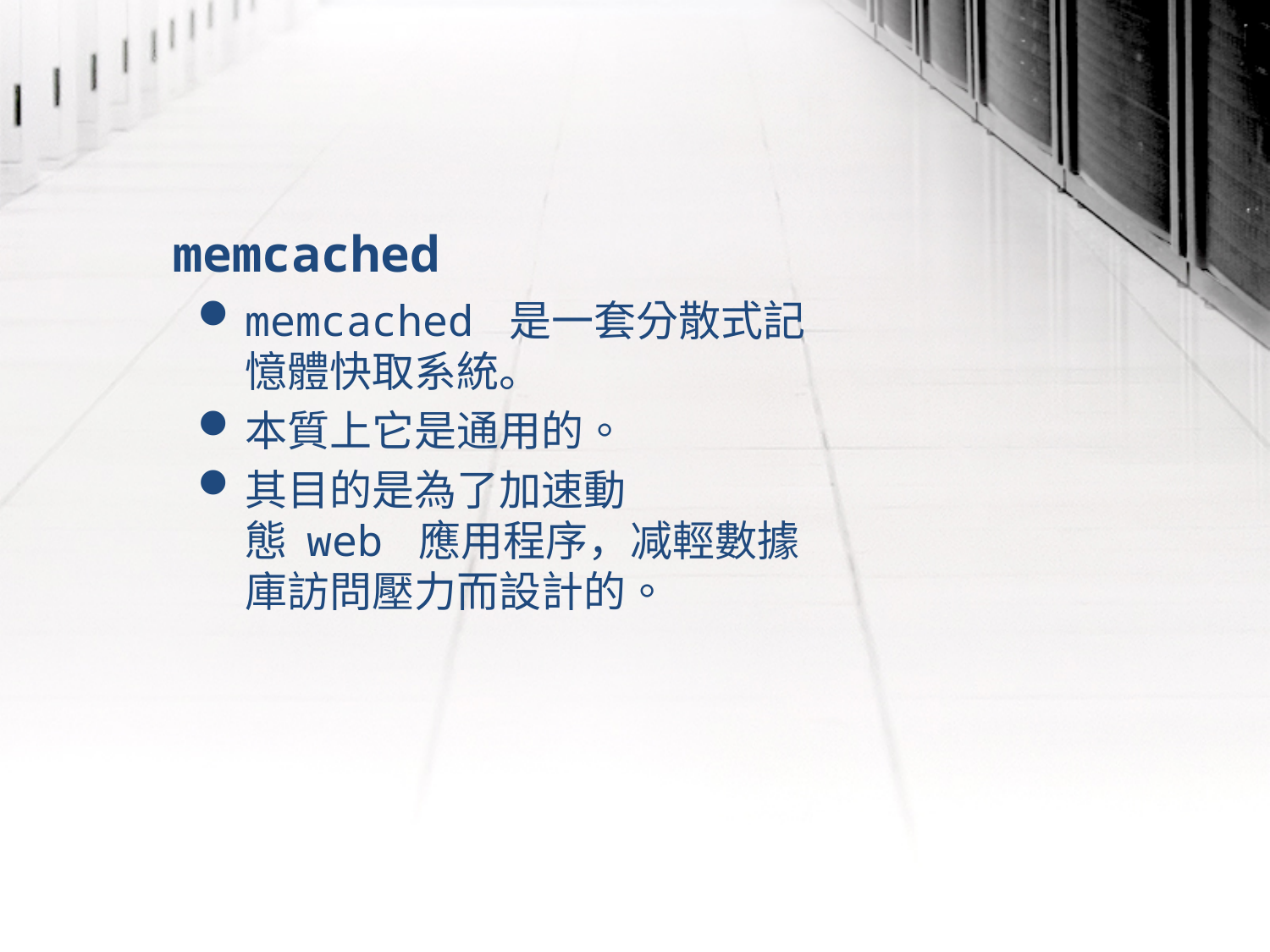

memcached
memcached 是一套分散式記憶體快取系統。
本質上它是通用的。
其目的是為了加速動態 web 應用程序，减輕數據庫訪問壓力而設計的。